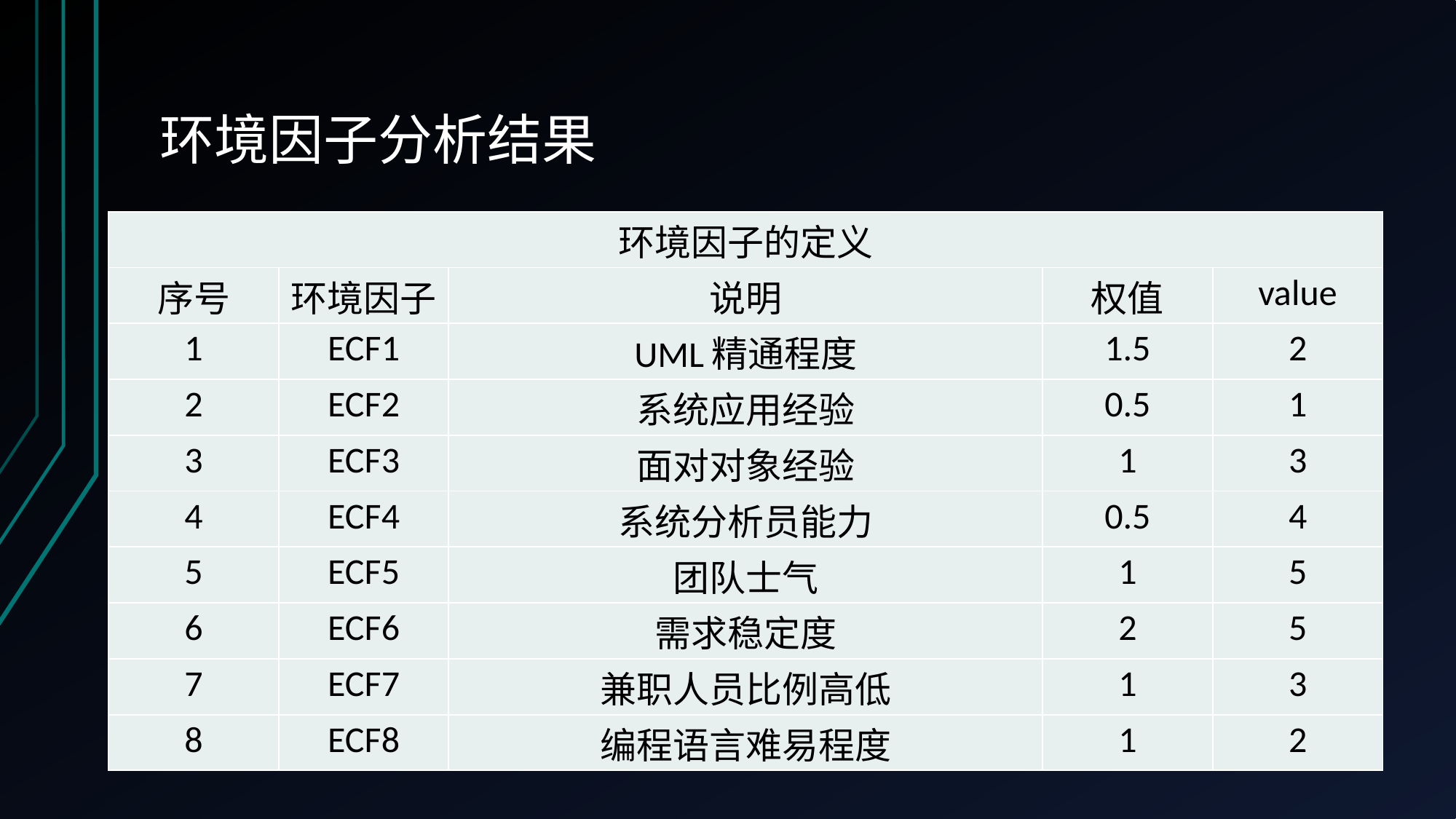

# 环境因子分析结果
| 环境因子的定义 |  |  |  |  |
| --- | --- | --- | --- | --- |
| 序号 | 环境因子 | 说明 | 权值 | value |
| 1 | ECF1 | UML精通程度 | 1.5 | 2 |
| 2 | ECF2 | 系统应用经验 | 0.5 | 1 |
| 3 | ECF3 | 面对对象经验 | 1 | 3 |
| 4 | ECF4 | 系统分析员能力 | 0.5 | 4 |
| 5 | ECF5 | 团队士气 | 1 | 5 |
| 6 | ECF6 | 需求稳定度 | 2 | 5 |
| 7 | ECF7 | 兼职人员比例高低 | 1 | 3 |
| 8 | ECF8 | 编程语言难易程度 | 1 | 2 |